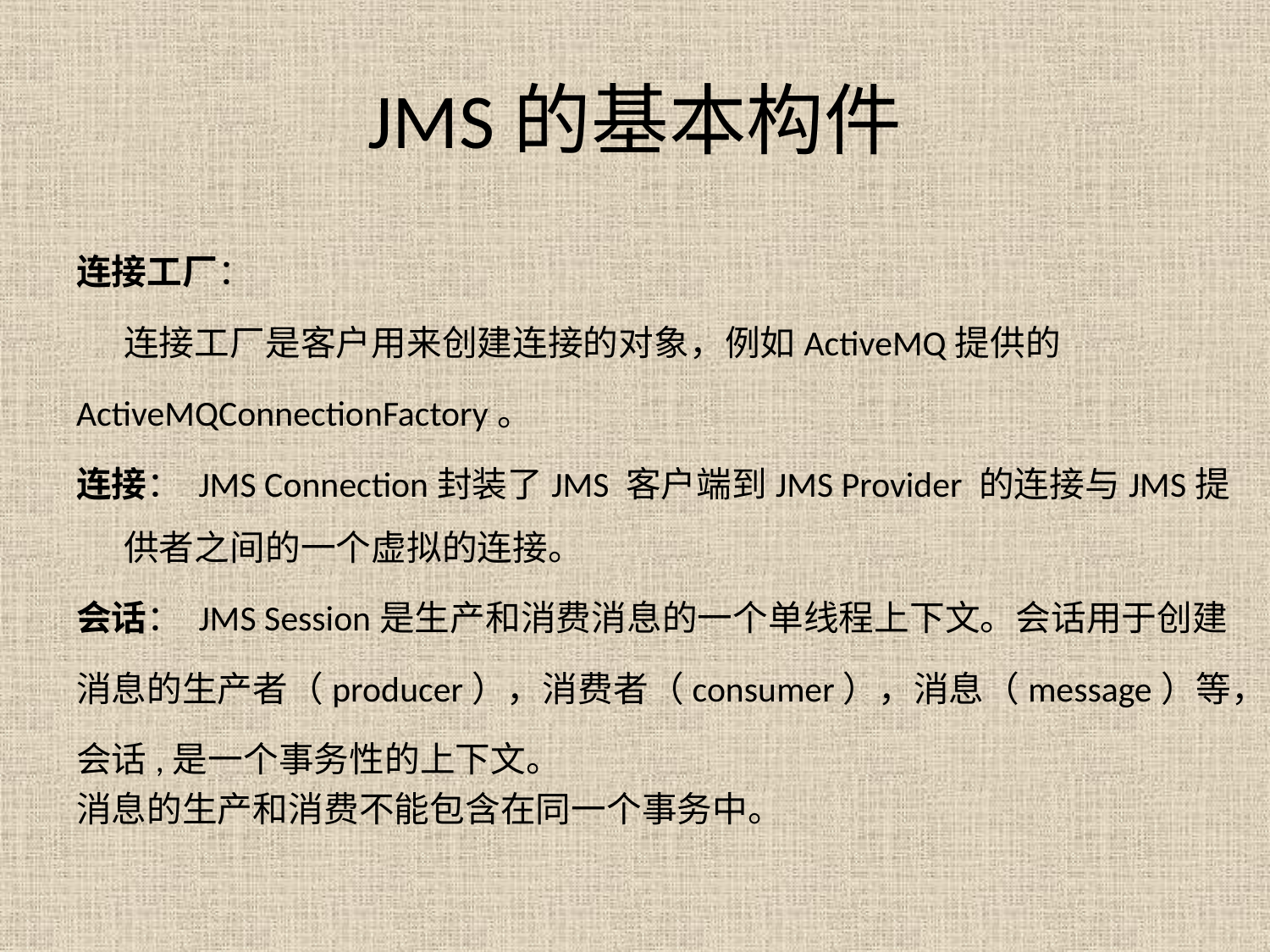

# JMS的基本构件
连接工厂：
	连接工厂是客户用来创建连接的对象，例如ActiveMQ提供的
ActiveMQConnectionFactory。
连接： JMS Connection封装了JMS 客户端到JMS Provider 的连接与JMS提供者之间的一个虚拟的连接。
会话： JMS Session是生产和消费消息的一个单线程上下文。会话用于创建
消息的生产者（producer），消费者（consumer），消息（message）等，
会话,是一个事务性的上下文。
消息的生产和消费不能包含在同一个事务中。